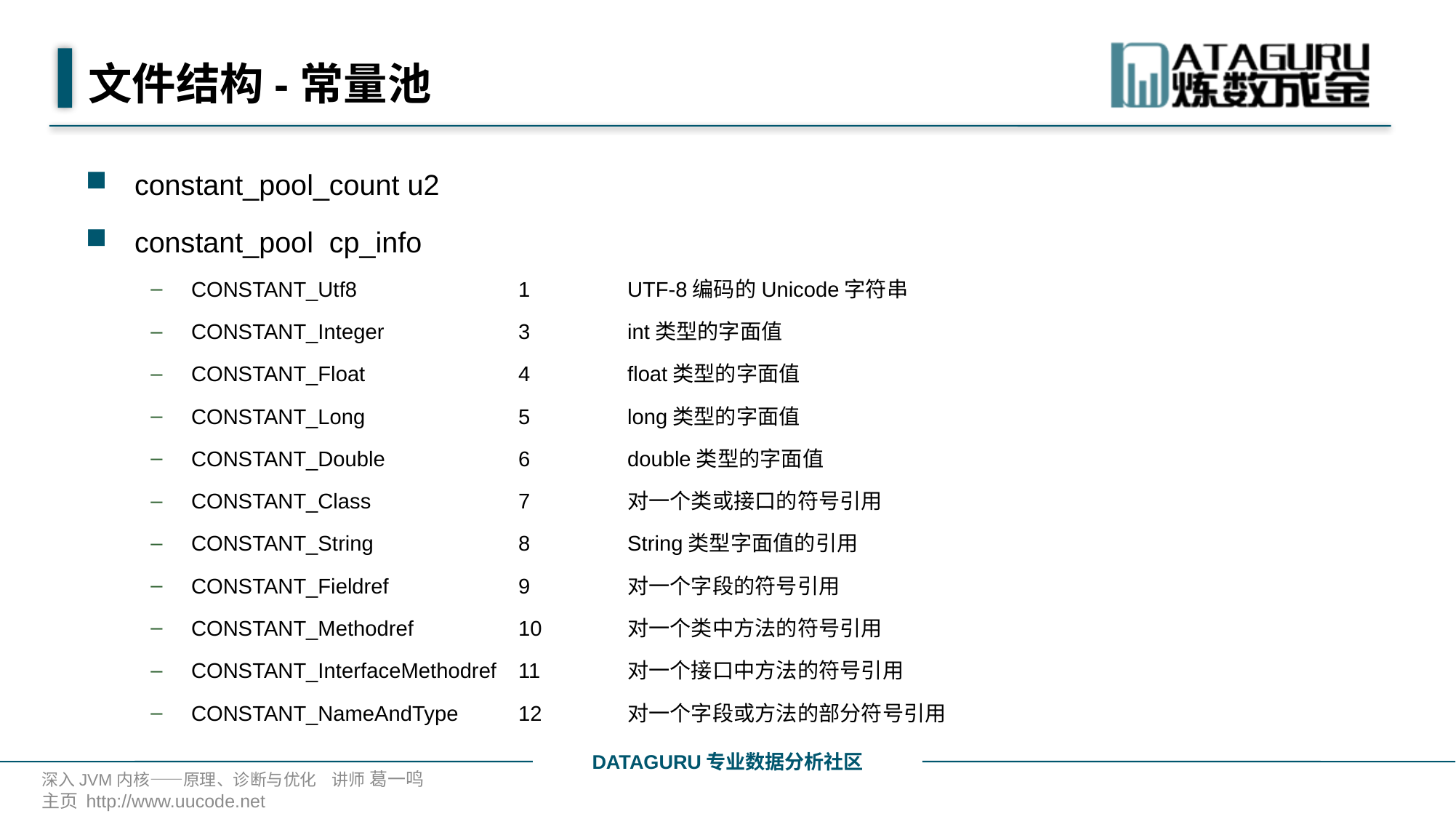

# 文件结构-常量池
constant_pool_count u2
constant_pool  cp_info
CONSTANT_Utf8		1	UTF-8编码的Unicode字符串
CONSTANT_Integer		3	int类型的字面值
CONSTANT_Float		4	float类型的字面值
CONSTANT_Long		5	long类型的字面值
CONSTANT_Double		6	double类型的字面值
CONSTANT_Class		7	对一个类或接口的符号引用
CONSTANT_String		8	String类型字面值的引用
CONSTANT_Fieldref		9	对一个字段的符号引用
CONSTANT_Methodref	10	对一个类中方法的符号引用
CONSTANT_InterfaceMethodref	11	对一个接口中方法的符号引用
CONSTANT_NameAndType	12	对一个字段或方法的部分符号引用